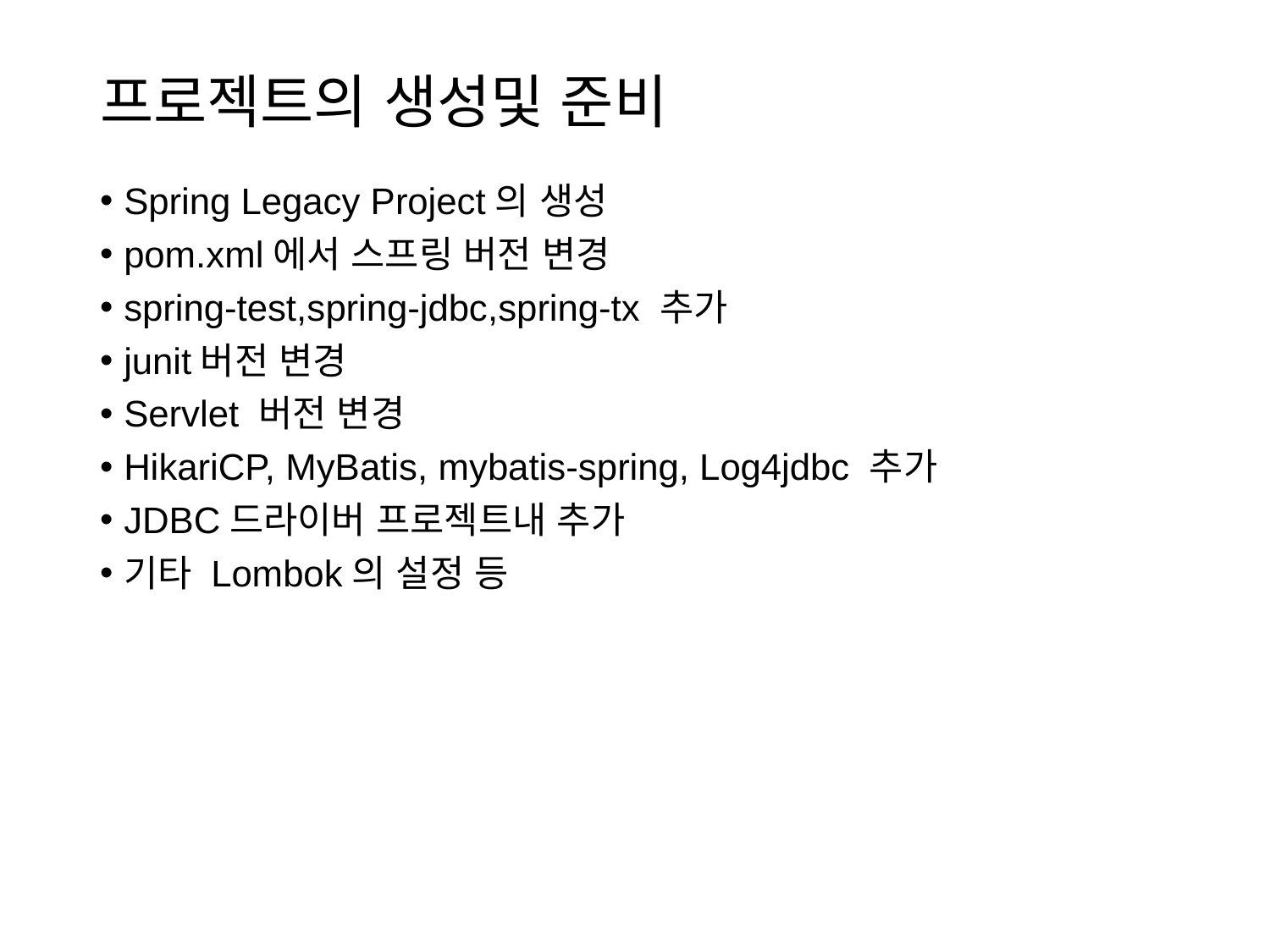

# 프로젝트의 생성및 준비
Spring Legacy Project의 생성
pom.xml에서 스프링 버전 변경
spring-test,spring-jdbc,spring-tx 추가
junit버전 변경
Servlet 버전 변경
HikariCP, MyBatis, mybatis-spring, Log4jdbc 추가
JDBC드라이버 프로젝트내 추가
기타 Lombok의 설정 등